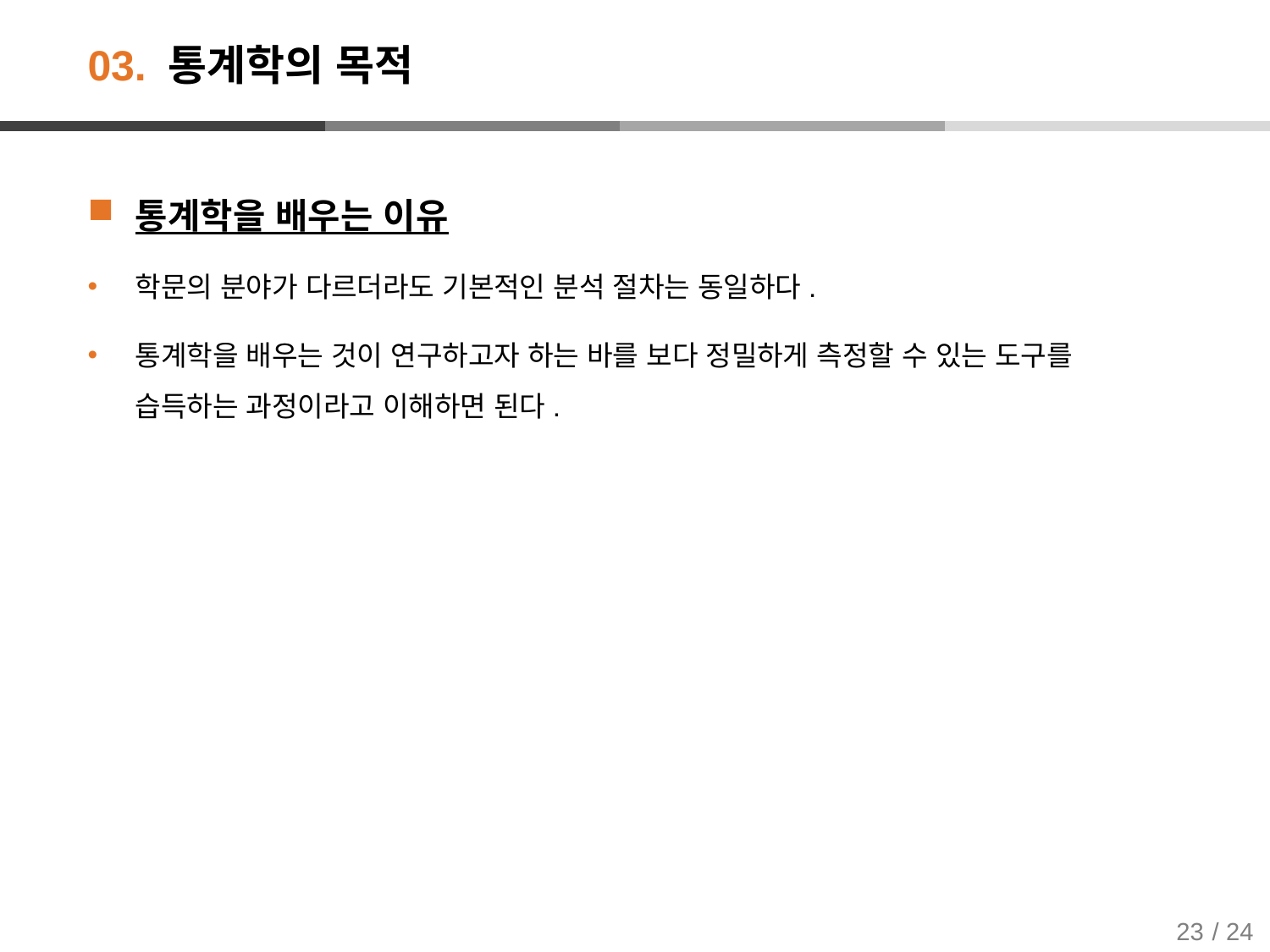

# 03. 통계학의 목적
통계학을 배우는 이유
학문의 분야가 다르더라도 기본적인 분석 절차는 동일하다.
통계학을 배우는 것이 연구하고자 하는 바를 보다 정밀하게 측정할 수 있는 도구를 습득하는 과정이라고 이해하면 된다.